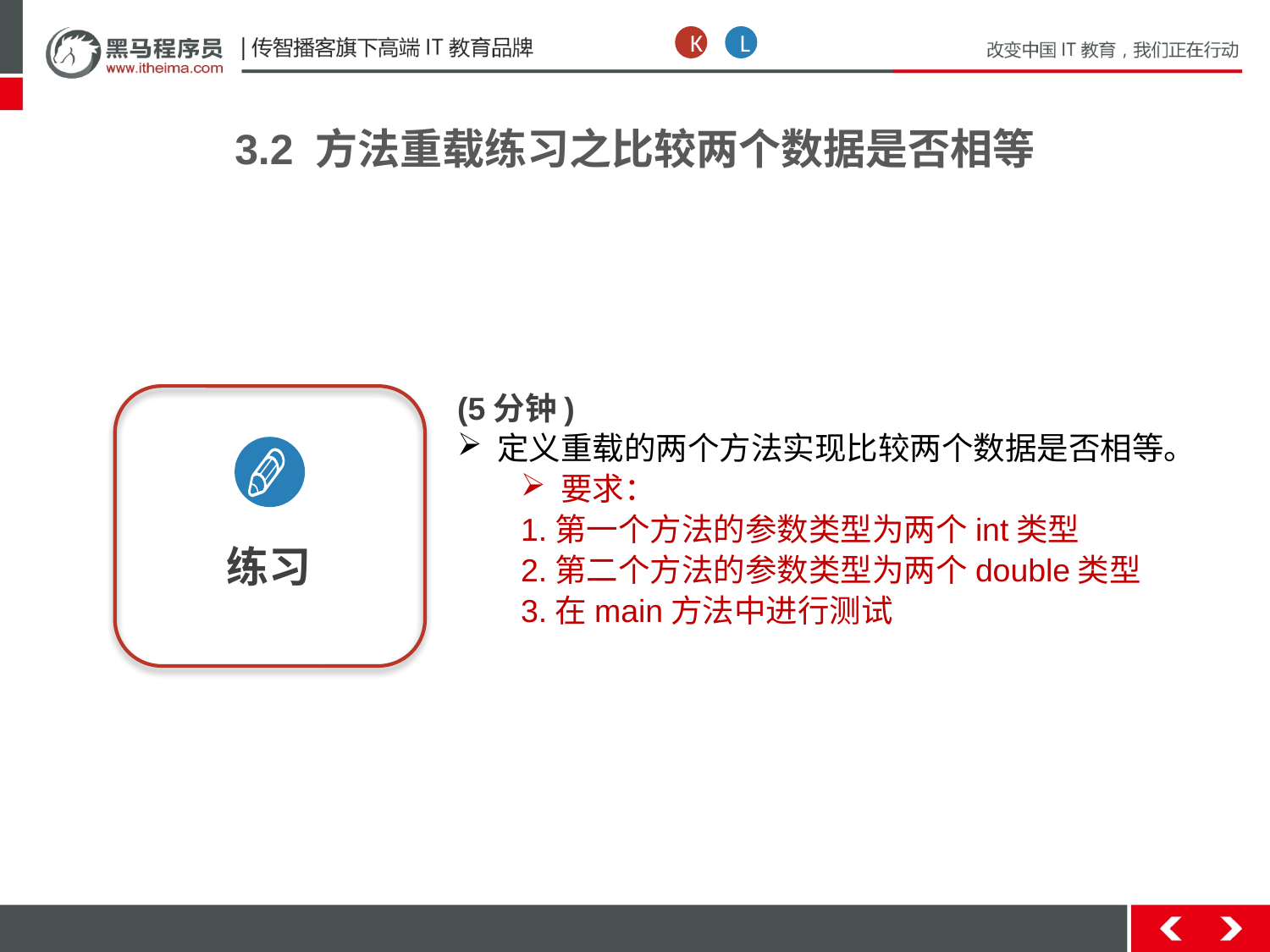

K
L
3.2 方法重载练习之比较两个数据是否相等

练习
(5分钟)
定义重载的两个方法实现比较两个数据是否相等。
要求：
1.第一个方法的参数类型为两个int类型
2.第二个方法的参数类型为两个double类型
3.在main方法中进行测试